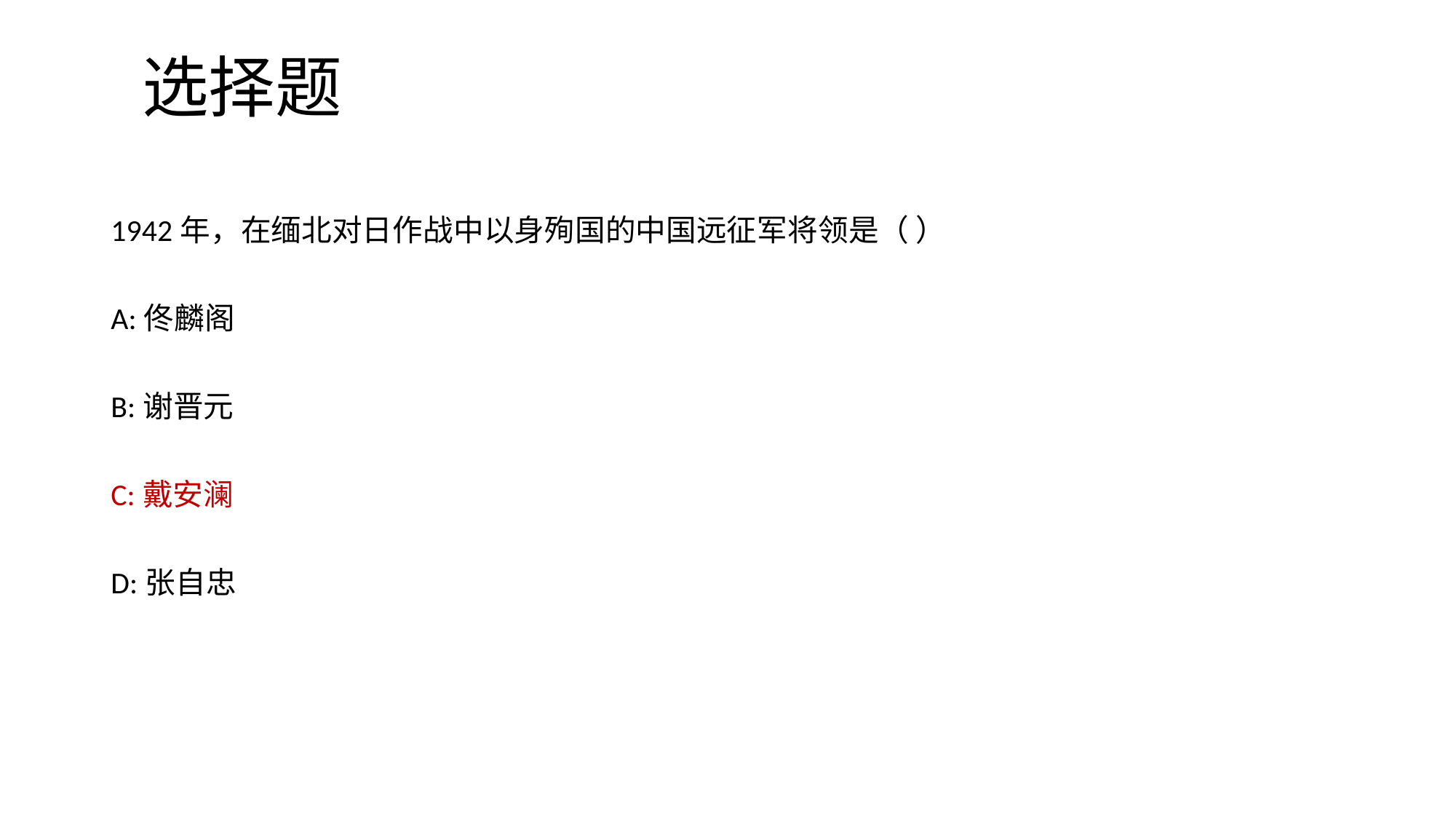

# 选择题
1942年，在缅北对日作战中以身殉国的中国远征军将领是（ ）
A:佟麟阁
B:谢晋元
C:戴安澜
D:张自忠